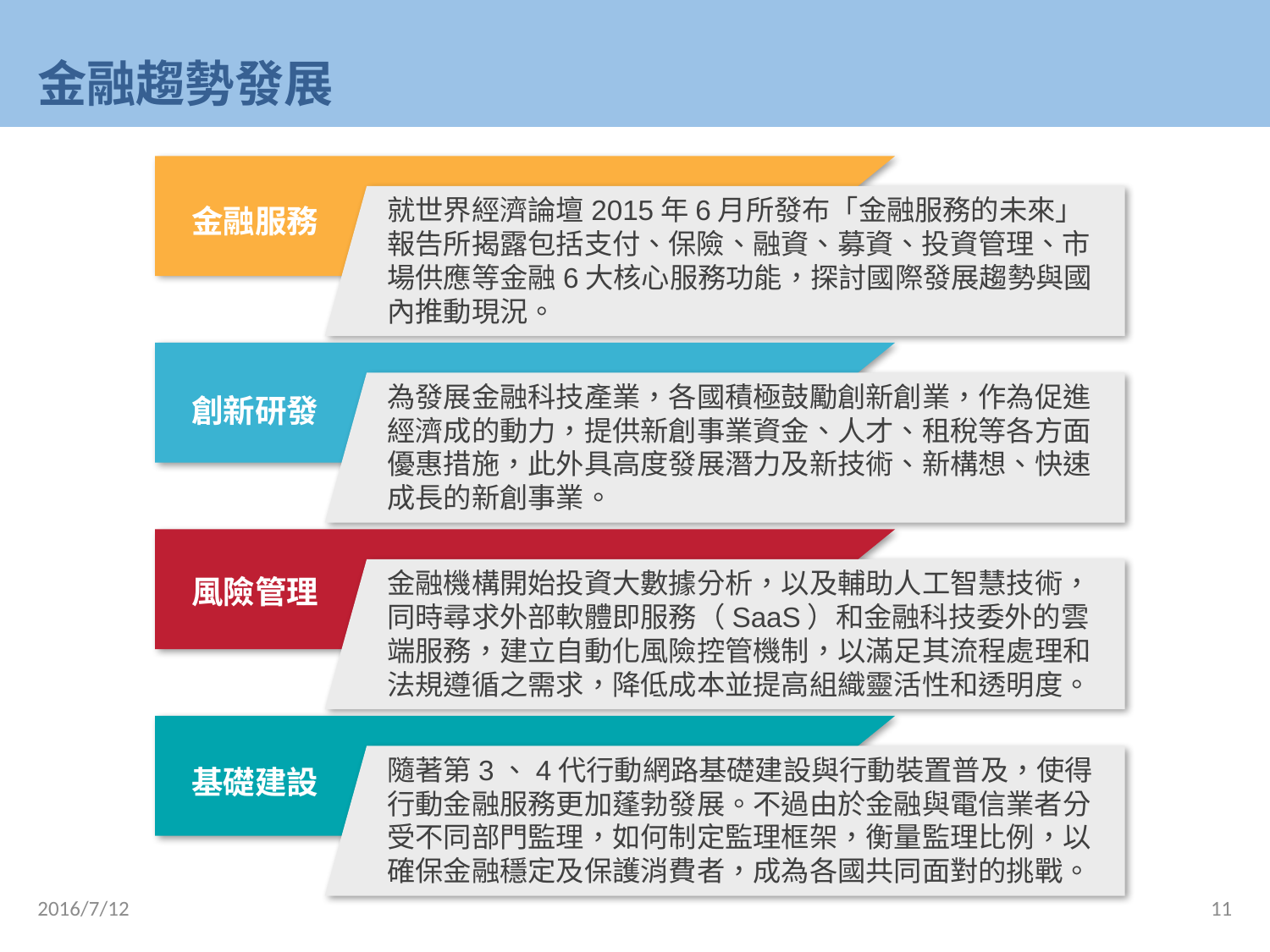

# 金融趨勢發展

就世界經濟論壇2015年6月所發布「金融服務的未來」報告所揭露包括支付、保險、融資、募資、投資管理、市場供應等金融6大核心服務功能，探討國際發展趨勢與國內推動現況。
金融服務

為發展金融科技產業，各國積極鼓勵創新創業，作為促進經濟成的動力，提供新創事業資金、人才、租稅等各方面優惠措施，此外具高度發展潛力及新技術、新構想、快速成長的新創事業。
創新研發

金融機構開始投資大數據分析，以及輔助人工智慧技術，同時尋求外部軟體即服務（SaaS）和金融科技委外的雲端服務，建立自動化風險控管機制，以滿足其流程處理和法規遵循之需求，降低成本並提高組織靈活性和透明度。
風險管理

隨著第3、4代行動網路基礎建設與行動裝置普及，使得行動金融服務更加蓬勃發展。不過由於金融與電信業者分受不同部門監理，如何制定監理框架，衡量監理比例，以確保金融穩定及保護消費者，成為各國共同面對的挑戰。
基礎建設
2016/7/12
11